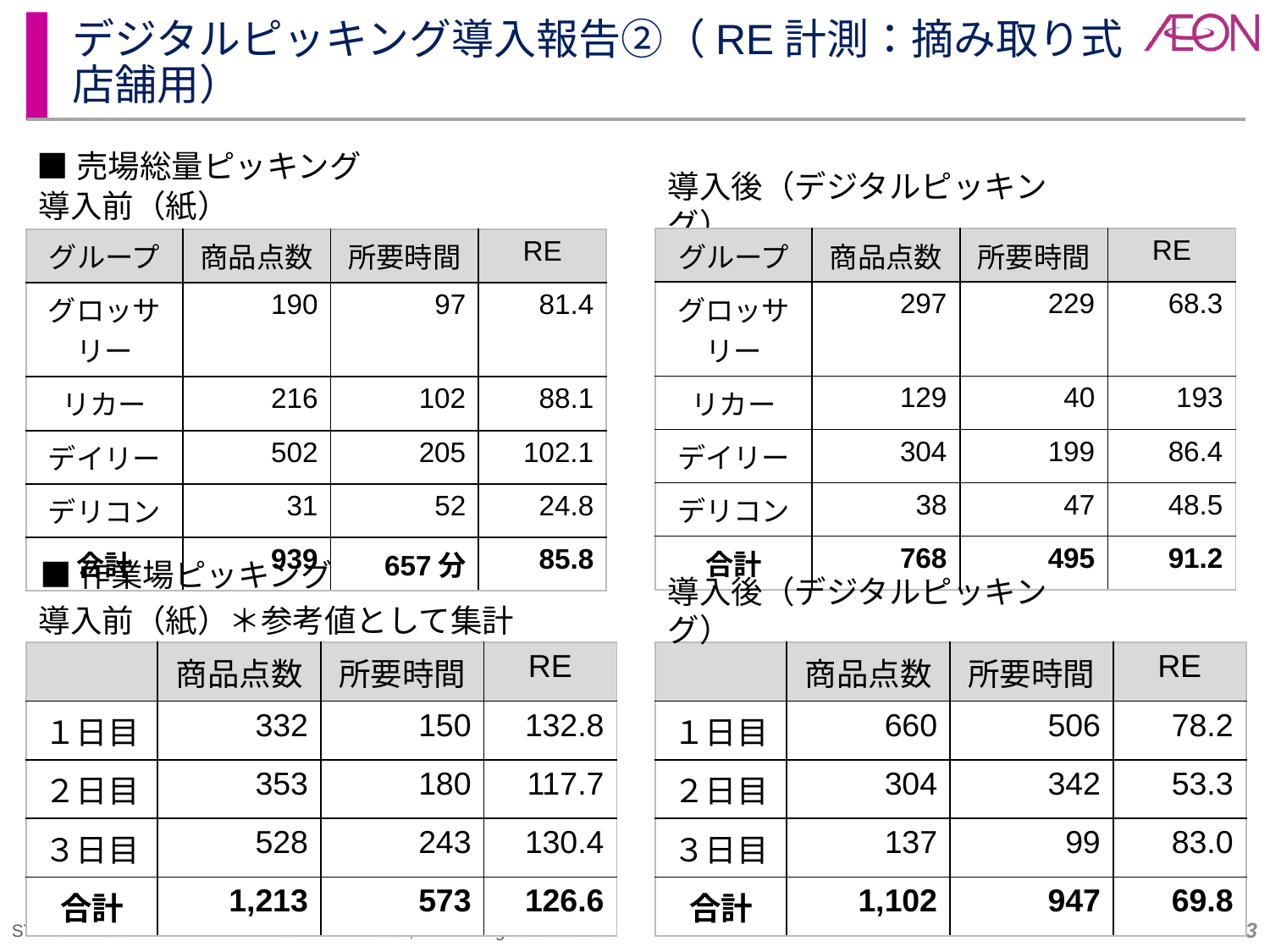

デジタルピッキング導入報告②（RE計測：摘み取り式店舗用）
■売場総量ピッキング
導入前（紙）
導入後（デジタルピッキング）
| グループ | 商品点数 | 所要時間 | RE |
| --- | --- | --- | --- |
| グロッサリー | 297 | 229 | 68.3 |
| リカー | 129 | 40 | 193 |
| デイリー | 304 | 199 | 86.4 |
| デリコン | 38 | 47 | 48.5 |
| 合計 | 768 | 495 | 91.2 |
| グループ | 商品点数 | 所要時間 | RE |
| --- | --- | --- | --- |
| グロッサリー | 190 | 97 | 81.4 |
| リカー | 216 | 102 | 88.1 |
| デイリー | 502 | 205 | 102.1 |
| デリコン | 31 | 52 | 24.8 |
| 合計 | 939 | 657分 | 85.8 |
■作業場ピッキング
導入後（デジタルピッキング）
導入前（紙）＊参考値として集計
|  | 商品点数 | 所要時間 | RE |
| --- | --- | --- | --- |
| １日目 | 332 | 150 | 132.8 |
| ２日目 | 353 | 180 | 117.7 |
| ３日目 | 528 | 243 | 130.4 |
| 合計 | 1,213 | 573 | 126.6 |
|  | 商品点数 | 所要時間 | RE |
| --- | --- | --- | --- |
| １日目 | 660 | 506 | 78.2 |
| ２日目 | 304 | 342 | 53.3 |
| ３日目 | 137 | 99 | 83.0 |
| 合計 | 1,102 | 947 | 69.8 |
　3